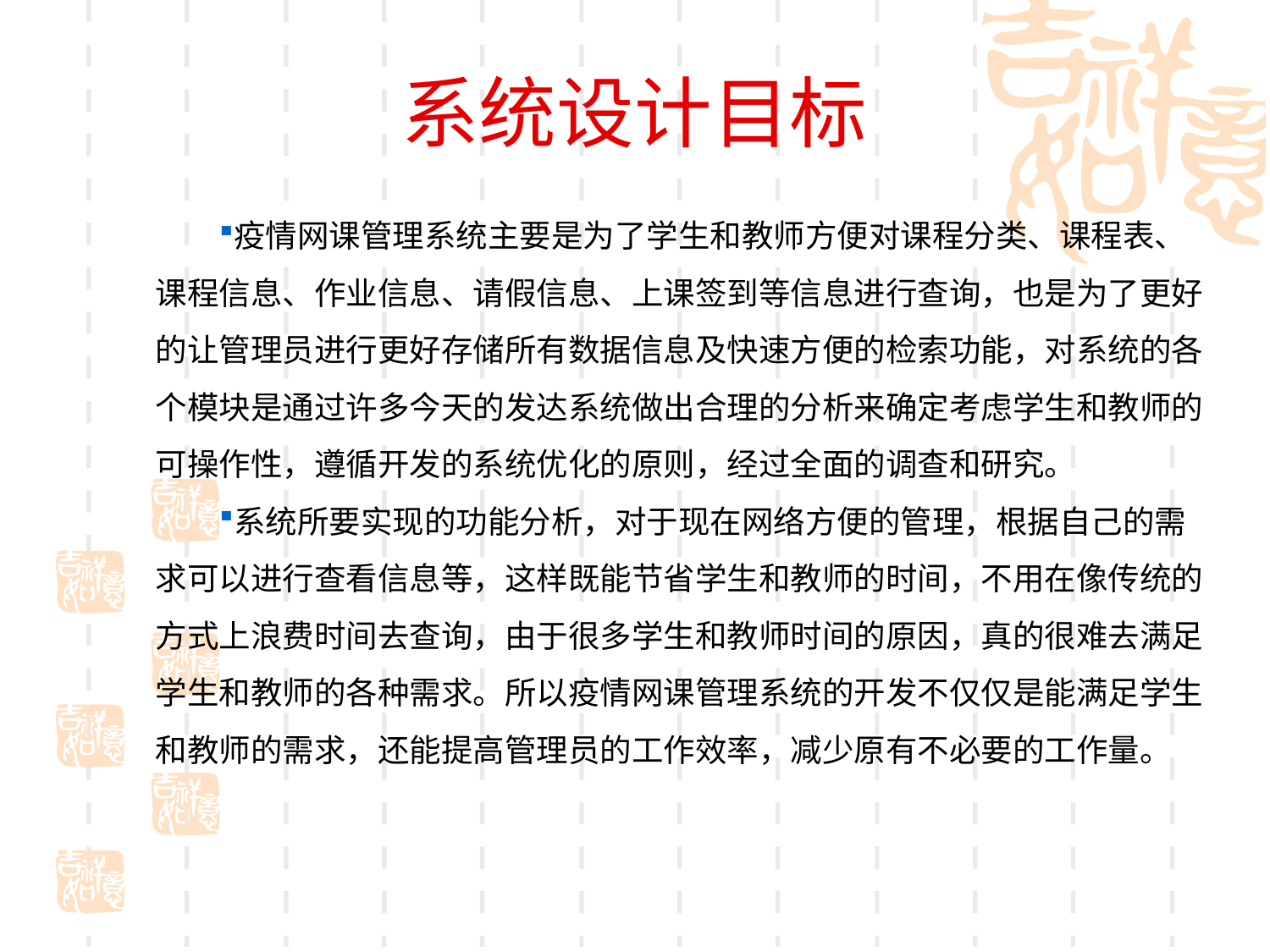

# 系统设计目标
疫情网课管理系统主要是为了学生和教师方便对课程分类、课程表、课程信息、作业信息、请假信息、上课签到等信息进行查询，也是为了更好的让管理员进行更好存储所有数据信息及快速方便的检索功能，对系统的各个模块是通过许多今天的发达系统做出合理的分析来确定考虑学生和教师的可操作性，遵循开发的系统优化的原则，经过全面的调查和研究。
系统所要实现的功能分析，对于现在网络方便的管理，根据自己的需求可以进行查看信息等，这样既能节省学生和教师的时间，不用在像传统的方式上浪费时间去查询，由于很多学生和教师时间的原因，真的很难去满足学生和教师的各种需求。所以疫情网课管理系统的开发不仅仅是能满足学生和教师的需求，还能提高管理员的工作效率，减少原有不必要的工作量。